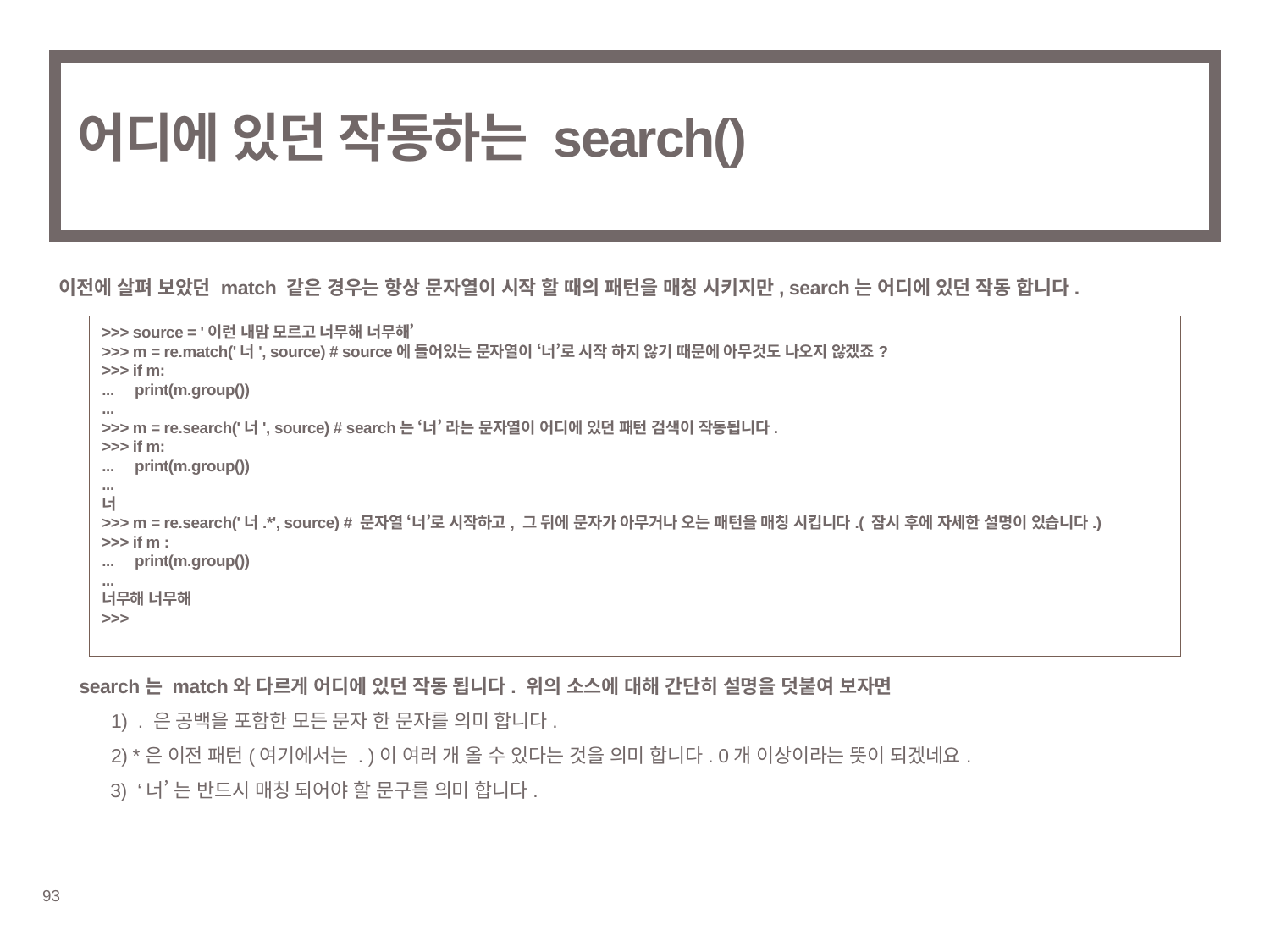

# 어디에 있던 작동하는 search()
이전에 살펴 보았던 match 같은 경우는 항상 문자열이 시작 할 때의 패턴을 매칭 시키지만, search는 어디에 있던 작동 합니다.
>>> source = '이런 내맘 모르고 너무해 너무해’
>>> m = re.match('너', source) # source에 들어있는 문자열이 ‘너’로 시작 하지 않기 때문에 아무것도 나오지 않겠죠?
>>> if m:
...     print(m.group())
...
>>> m = re.search('너', source) # search는 ‘너’ 라는 문자열이 어디에 있던 패턴 검색이 작동됩니다.
>>> if m:
...     print(m.group())
...
너
>>> m = re.search('너.*', source) # 문자열 ‘너’로 시작하고, 그 뒤에 문자가 아무거나 오는 패턴을 매칭 시킵니다.( 잠시 후에 자세한 설명이 있습니다.)
>>> if m :
...     print(m.group())
...
너무해 너무해
>>>
search는 match와 다르게 어디에 있던 작동 됩니다. 위의 소스에 대해 간단히 설명을 덧붙여 보자면
	1)  . 은 공백을 포함한 모든 문자 한 문자를 의미 합니다.
	2) *은 이전 패턴(여기에서는 . )이 여러 개 올 수 있다는 것을 의미 합니다. 0개 이상이라는 뜻이 되겠네요.
      3)  ‘너’ 는 반드시 매칭 되어야 할 문구를 의미 합니다.